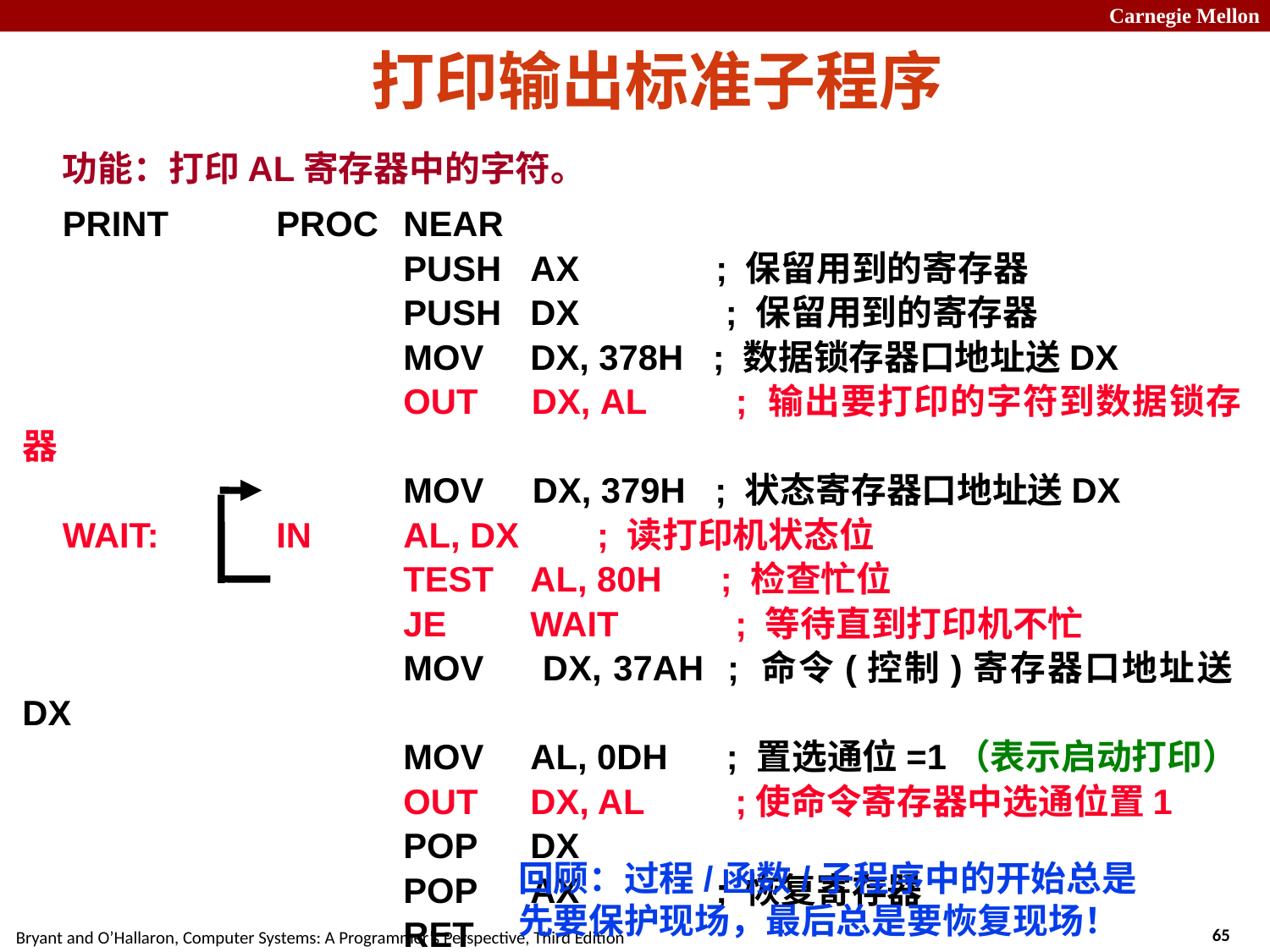

打印输出标准子程序
功能：打印AL寄存器中的字符。
PRINT	PROC	NEAR
			PUSH	AX              ; 保留用到的寄存器
			PUSH	DX	       ; 保留用到的寄存器
			MOV 	DX, 378H   ; 数据锁存器口地址送DX
			OUT 	DX, AL	       ; 输出要打印的字符到数据锁存器
			MOV     DX, 379H   ; 状态寄存器口地址送DX
WAIT:	IN	AL, DX        ; 读打印机状态位
			TEST 	AL, 80H      ; 检查忙位
			JE	WAIT	        ; 等待直到打印机不忙
			MOV     DX, 37AH  ; 命令(控制)寄存器口地址送DX
			MOV  	AL, 0DH      ; 置选通位=1（表示启动打印）
			OUT	DX, AL	        ;使命令寄存器中选通位置1
			POP	DX
			POP	AX              ; 恢复寄存器
			RET
PRINT	ENDP

回顾：过程/函数/子程序中的开始总是先要保护现场，最后总是要恢复现场！